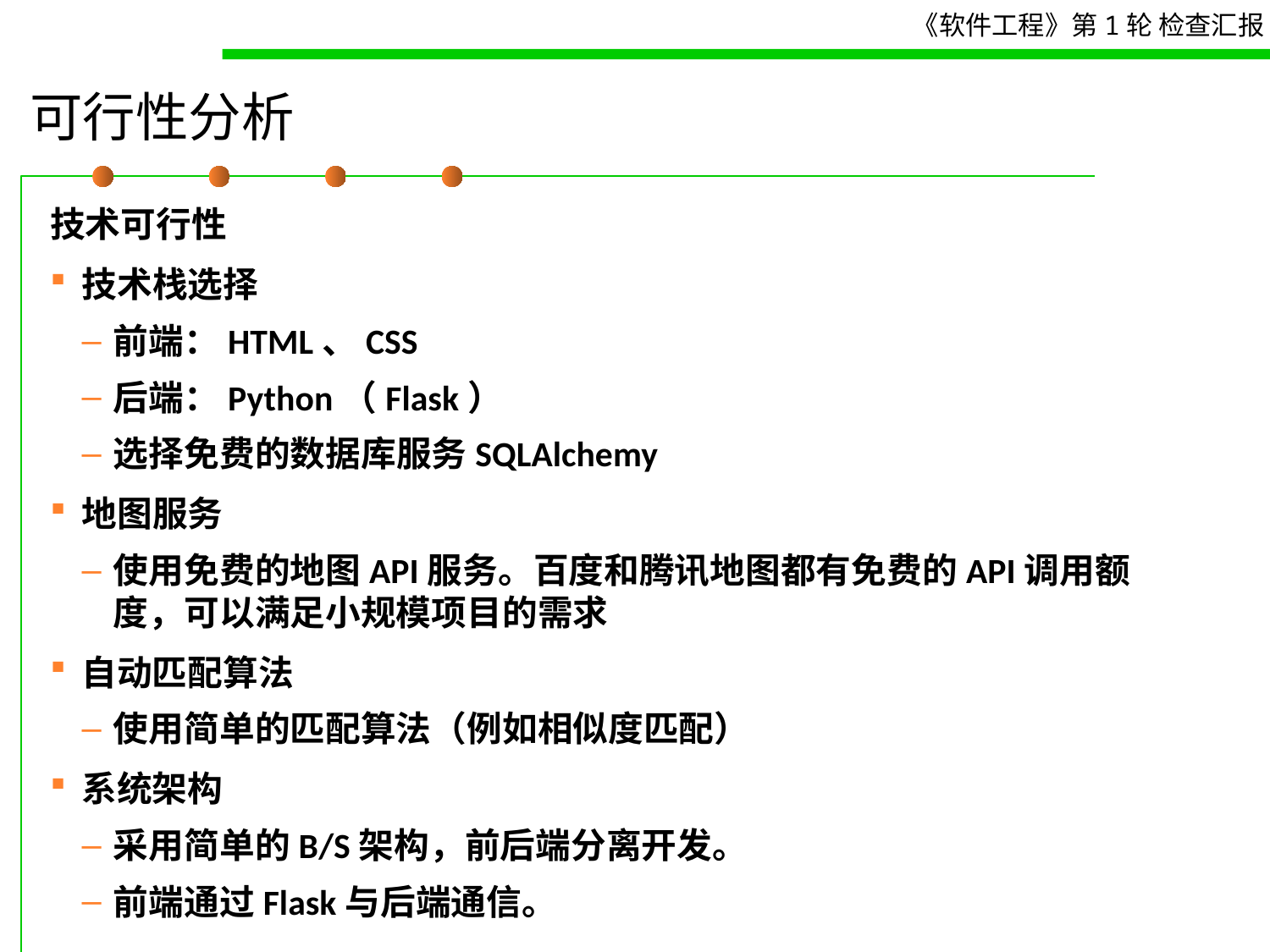

# 可行性分析
技术可行性
技术栈选择
前端：HTML、CSS
后端：Python（Flask）
选择免费的数据库服务SQLAlchemy
地图服务
使用免费的地图API服务。百度和腾讯地图都有免费的API调用额度，可以满足小规模项目的需求
自动匹配算法
使用简单的匹配算法（例如相似度匹配）
系统架构
采用简单的B/S架构，前后端分离开发。
前端通过Flask与后端通信。